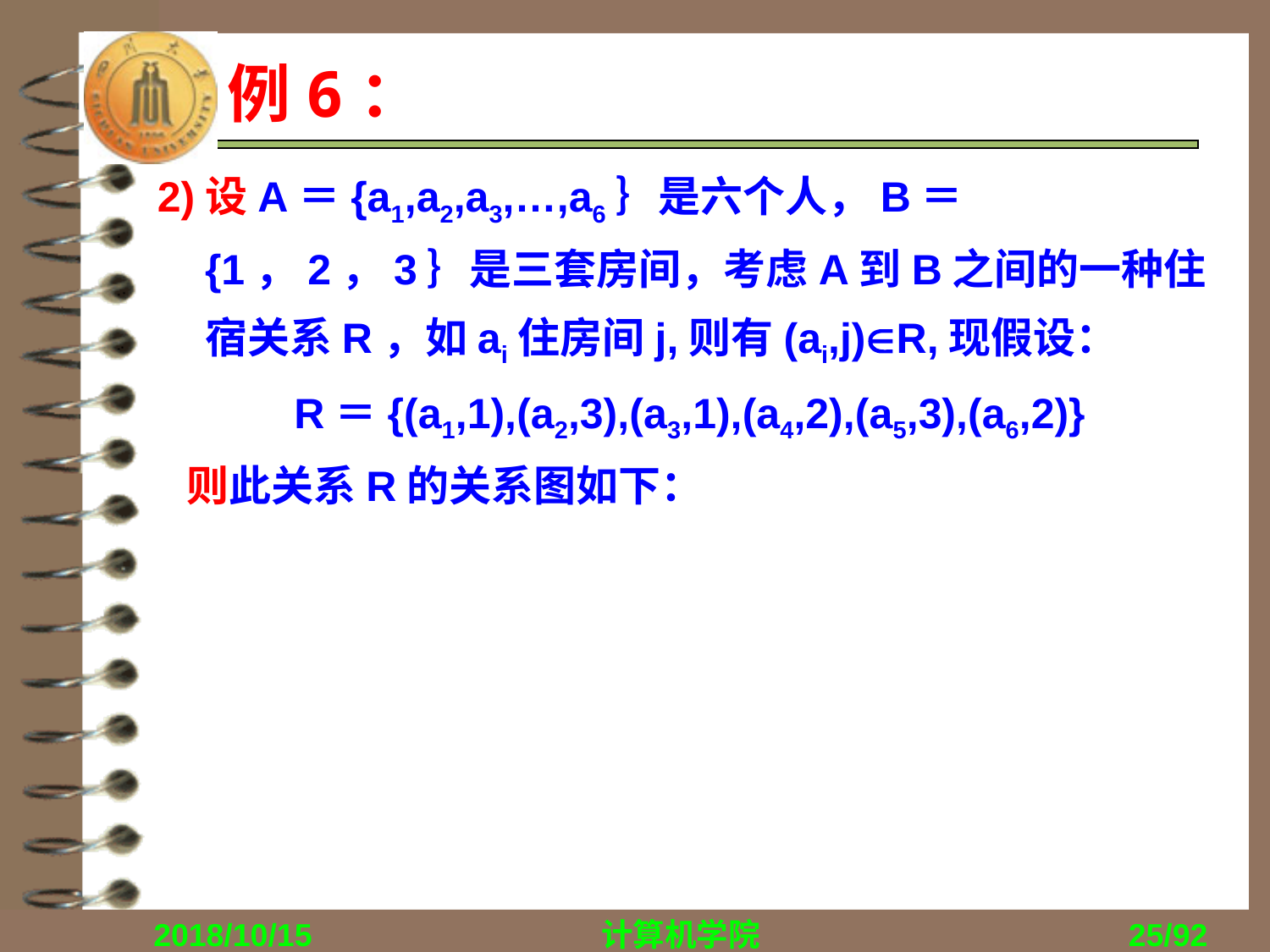

# 例6：
2)设A＝{a1,a2,a3,…,a6｝是六个人，B＝{1，2，3｝是三套房间，考虑A到B之间的一种住宿关系R，如ai住房间j,则有(ai,j)∈R,现假设：
R＝{(a1,1),(a2,3),(a3,1),(a4,2),(a5,3),(a6,2)}
  则此关系R的关系图如下：
2018/10/15
计算机学院
25/92